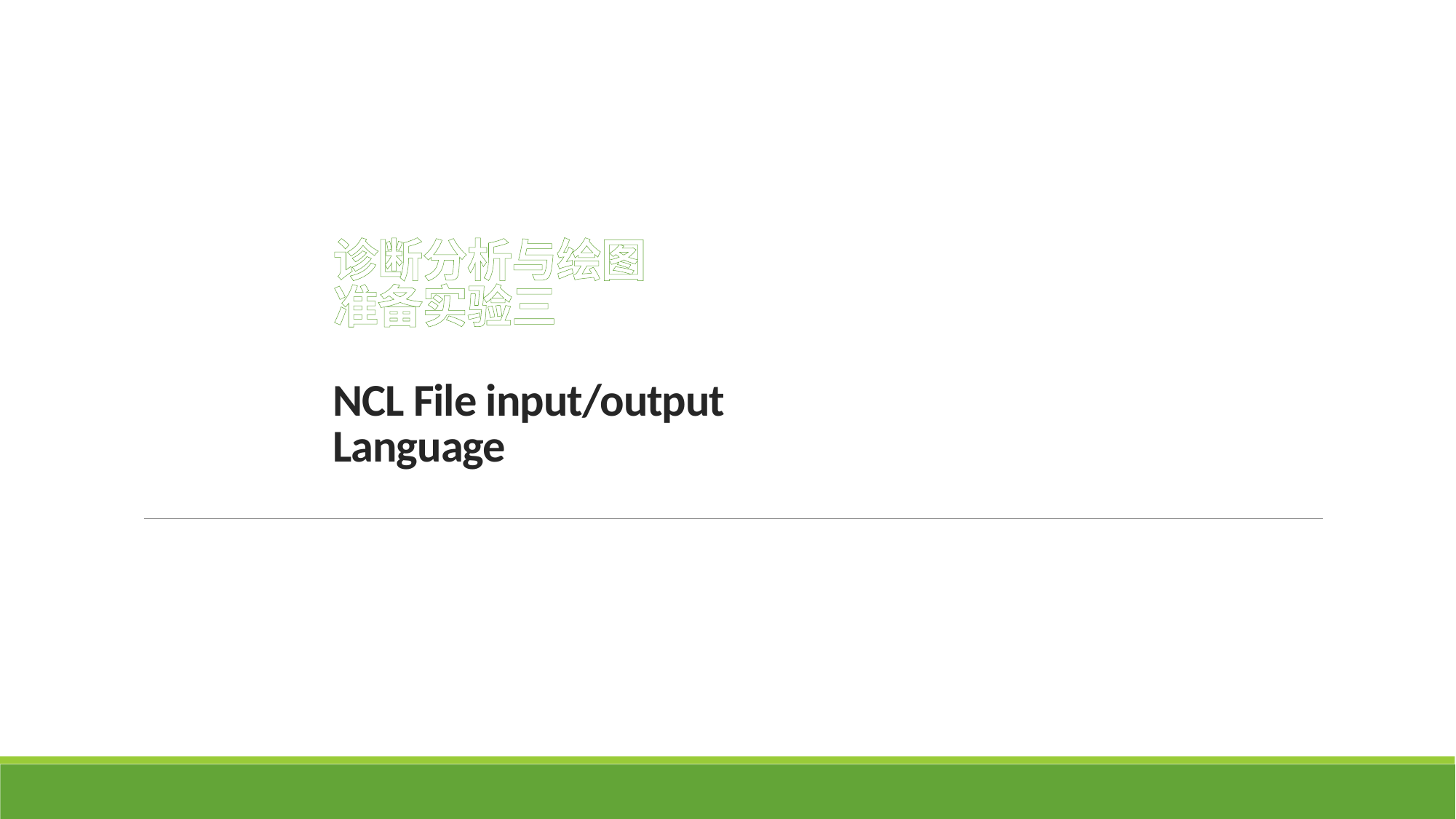

# 诊断分析与绘图 准备实验三 NCL File input/output Language